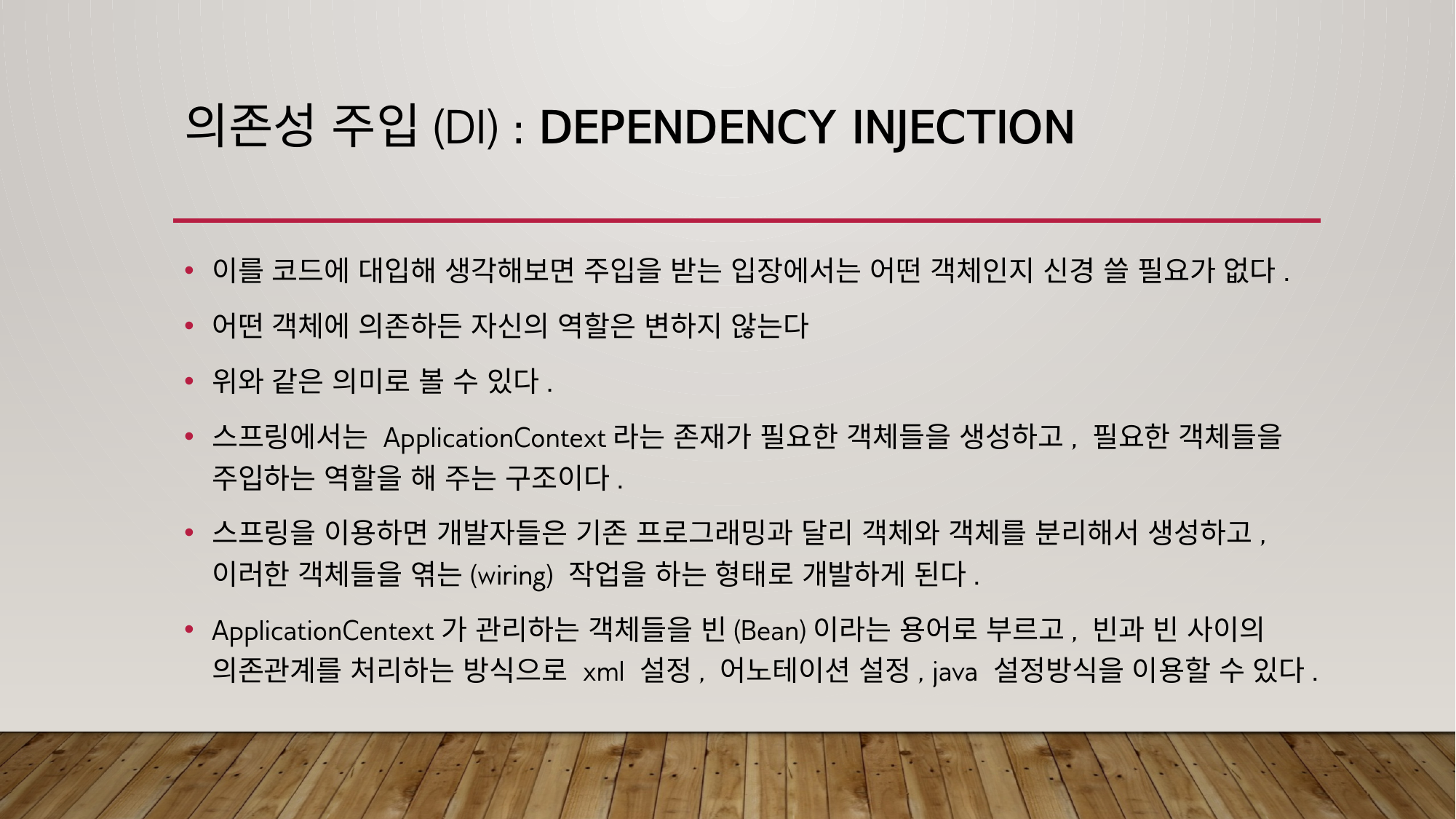

# 의존성 주입(DI) : Dependency Injection
이를 코드에 대입해 생각해보면 주입을 받는 입장에서는 어떤 객체인지 신경 쓸 필요가 없다.
어떤 객체에 의존하든 자신의 역할은 변하지 않는다
위와 같은 의미로 볼 수 있다.
스프링에서는 ApplicationContext라는 존재가 필요한 객체들을 생성하고, 필요한 객체들을 주입하는 역할을 해 주는 구조이다.
스프링을 이용하면 개발자들은 기존 프로그래밍과 달리 객체와 객체를 분리해서 생성하고, 이러한 객체들을 엮는(wiring) 작업을 하는 형태로 개발하게 된다.
ApplicationCentext가 관리하는 객체들을 빈(Bean)이라는 용어로 부르고, 빈과 빈 사이의 의존관계를 처리하는 방식으로 xml 설정, 어노테이션 설정, java 설정방식을 이용할 수 있다.